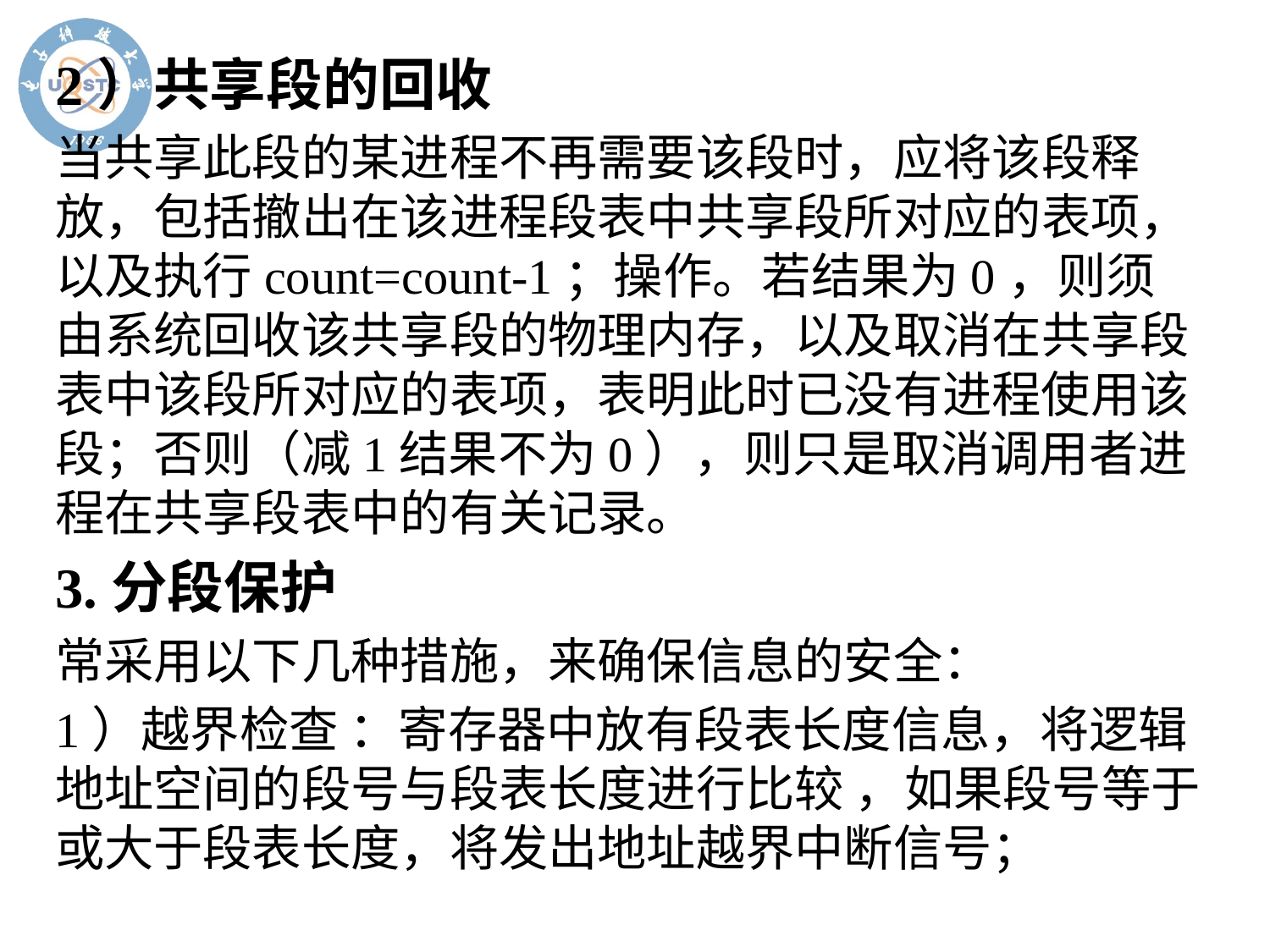

# 2）共享段的回收
当共享此段的某进程不再需要该段时，应将该段释放，包括撤出在该进程段表中共享段所对应的表项，以及执行count=count-1；操作。若结果为0，则须由系统回收该共享段的物理内存，以及取消在共享段表中该段所对应的表项，表明此时已没有进程使用该段；否则（减1结果不为0），则只是取消调用者进程在共享段表中的有关记录。
3.分段保护
常采用以下几种措施，来确保信息的安全：
1）越界检查 ：寄存器中放有段表长度信息，将逻辑地址空间的段号与段表长度进行比较 ，如果段号等于或大于段表长度，将发出地址越界中断信号；